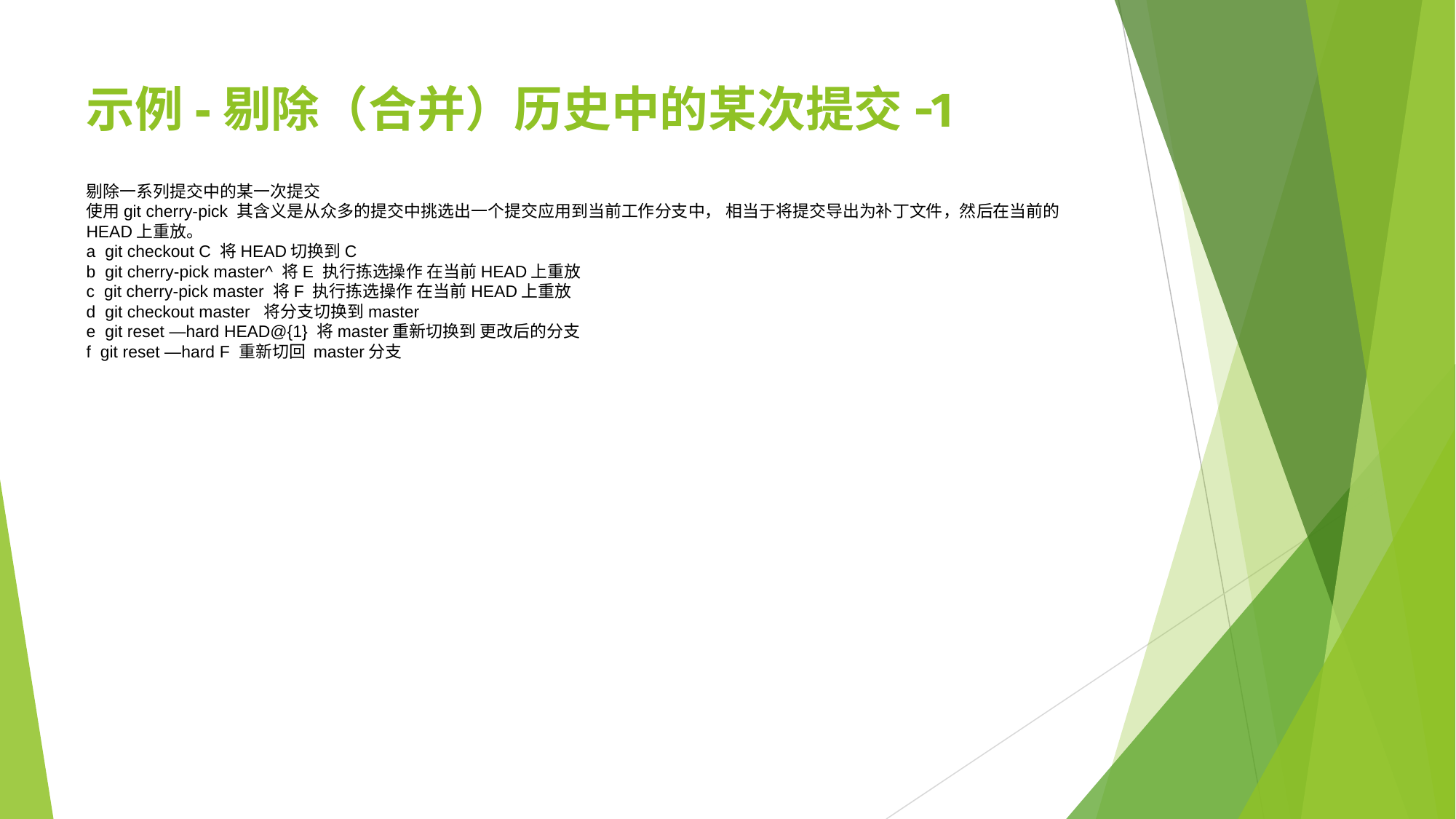

# 示例-剔除（合并）历史中的某次提交-1
剔除一系列提交中的某一次提交
使用git cherry-pick 其含义是从众多的提交中挑选出一个提交应用到当前工作分支中， 相当于将提交导出为补丁文件，然后在当前的HEAD上重放。
a  git checkout C 将HEAD切换到C
b  git cherry-pick master^ 将E 执行拣选操作 在当前HEAD上重放
c  git cherry-pick master 将F 执行拣选操作 在当前HEAD上重放
d  git checkout master  将分支切换到master
e  git reset —hard HEAD@{1} 将master重新切换到 更改后的分支
f  git reset —hard F 重新切回 master分支